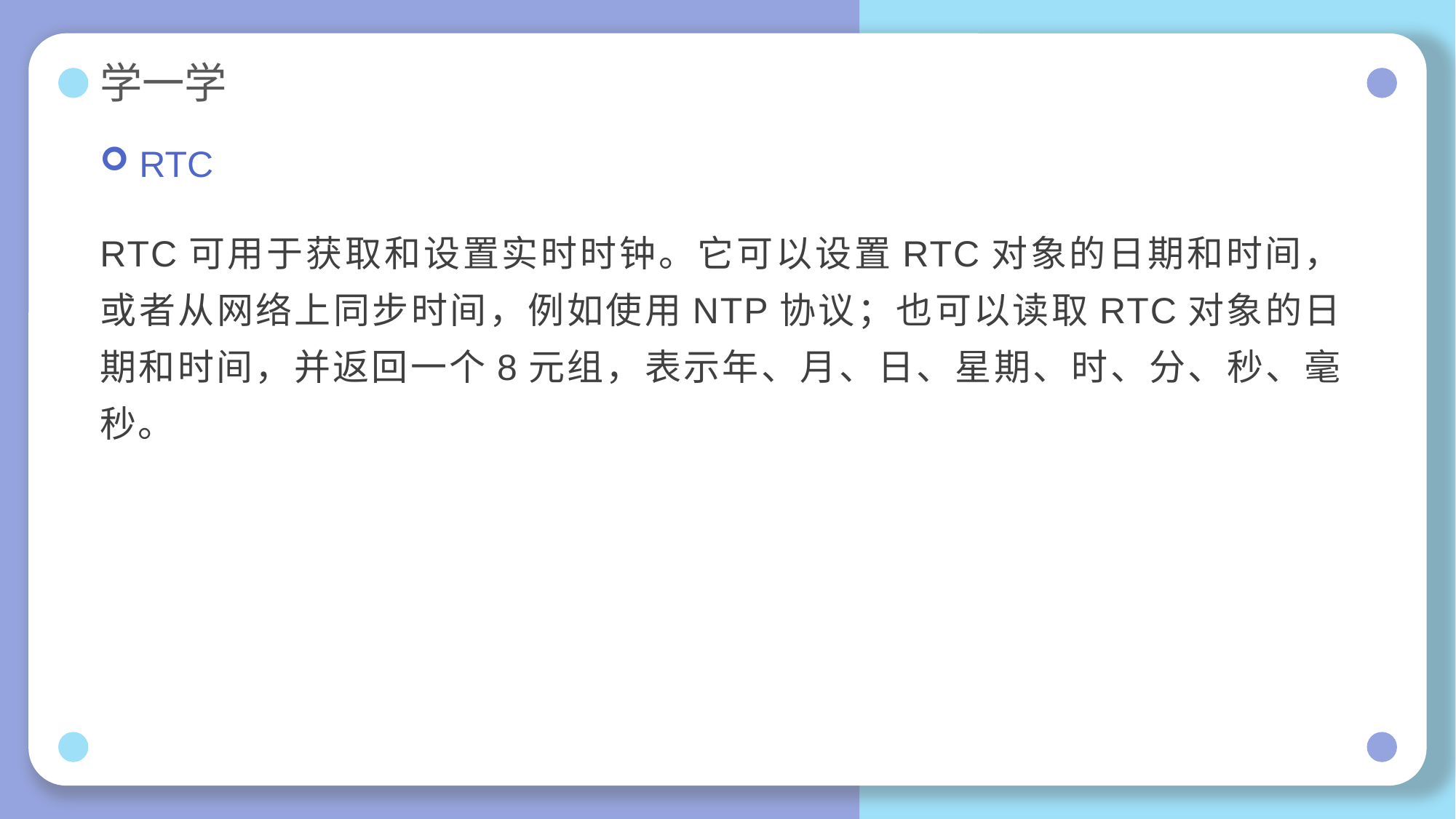

# 学一学
 RTC
RTC可用于获取和设置实时时钟。它可以设置RTC对象的日期和时间，或者从网络上同步时间，例如使用NTP协议；也可以读取RTC对象的日期和时间，并返回一个8元组，表示年、月、日、星期、时、分、秒、毫秒。